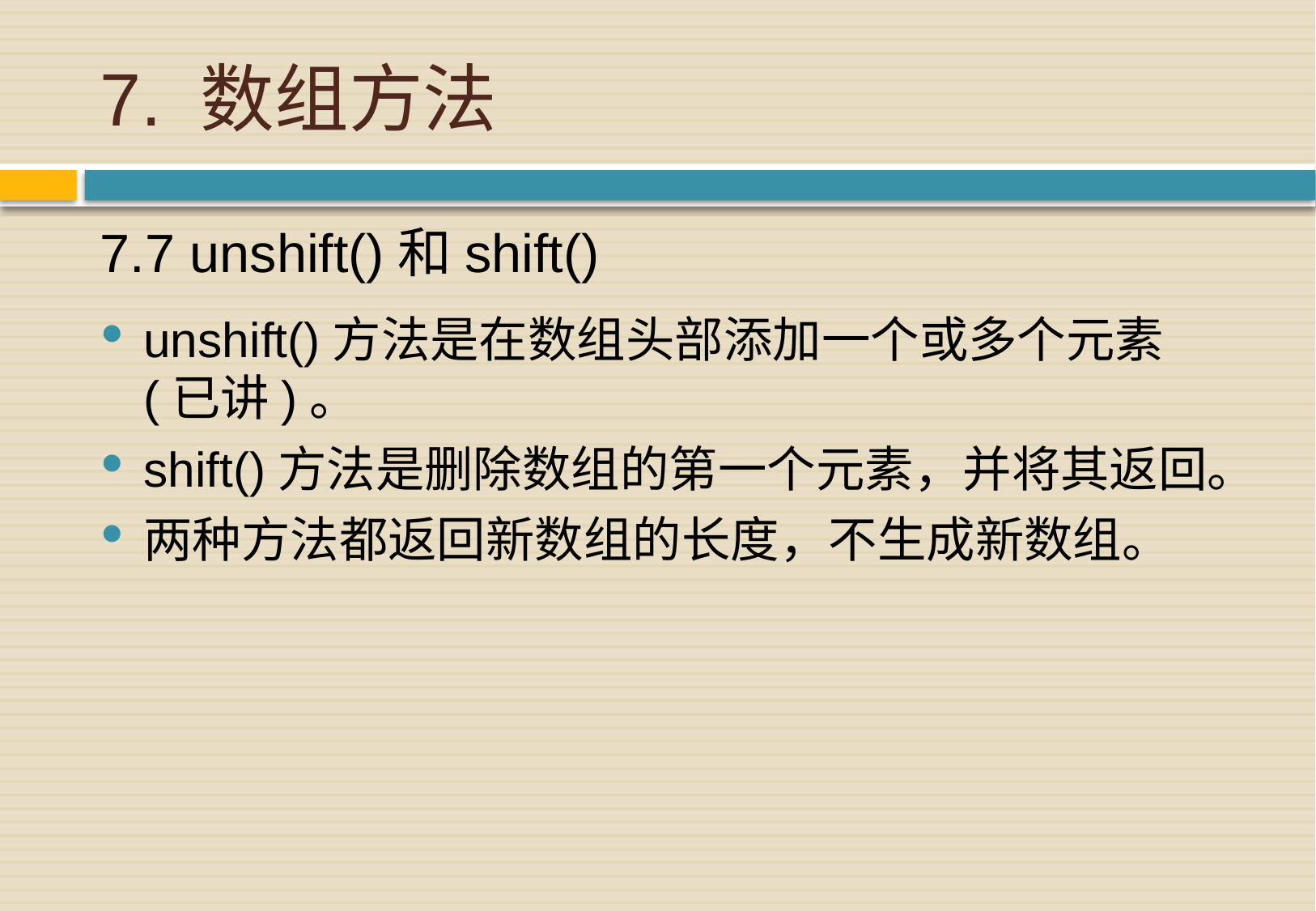

# 7. 数组方法
7.7 unshift()和shift()
unshift()方法是在数组头部添加一个或多个元素(已讲)。
shift()方法是删除数组的第一个元素，并将其返回。
两种方法都返回新数组的长度，不生成新数组。